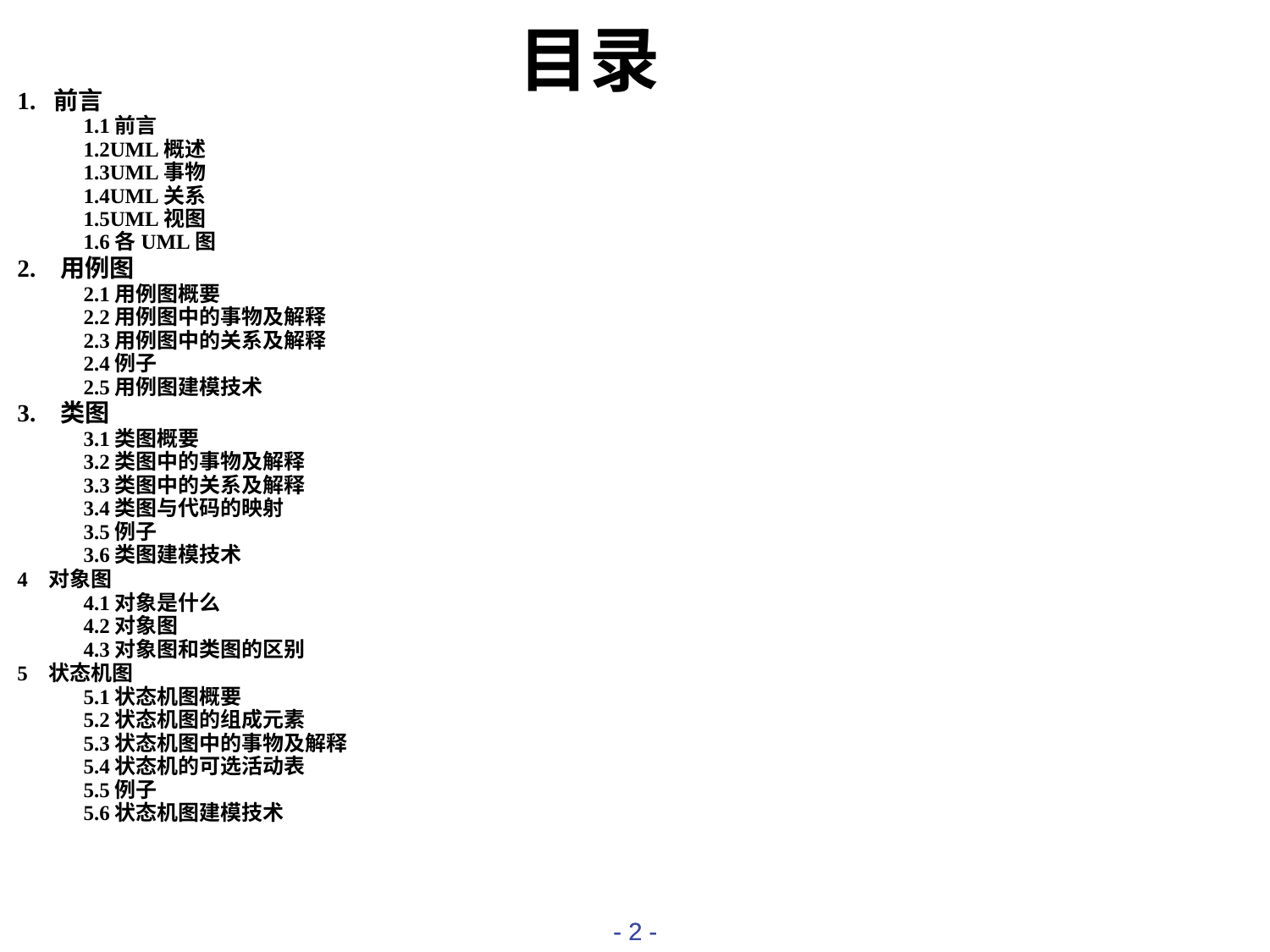

#
目录
1.  前言
1.1前言
1.2UML概述
1.3UML事物
1.4UML关系
1.5UML视图
1.6各UML图
2.   用例图
2.1用例图概要
2.2用例图中的事物及解释
2.3用例图中的关系及解释
2.4例子
2.5用例图建模技术
3.   类图
3.1类图概要
3.2类图中的事物及解释
3.3类图中的关系及解释
3.4类图与代码的映射
3.5例子
3.6类图建模技术
4   对象图
4.1对象是什么
4.2对象图
4.3对象图和类图的区别
5   状态机图
5.1状态机图概要
5.2状态机图的组成元素
5.3状态机图中的事物及解释
5.4状态机的可选活动表
5.5例子
5.6状态机图建模技术